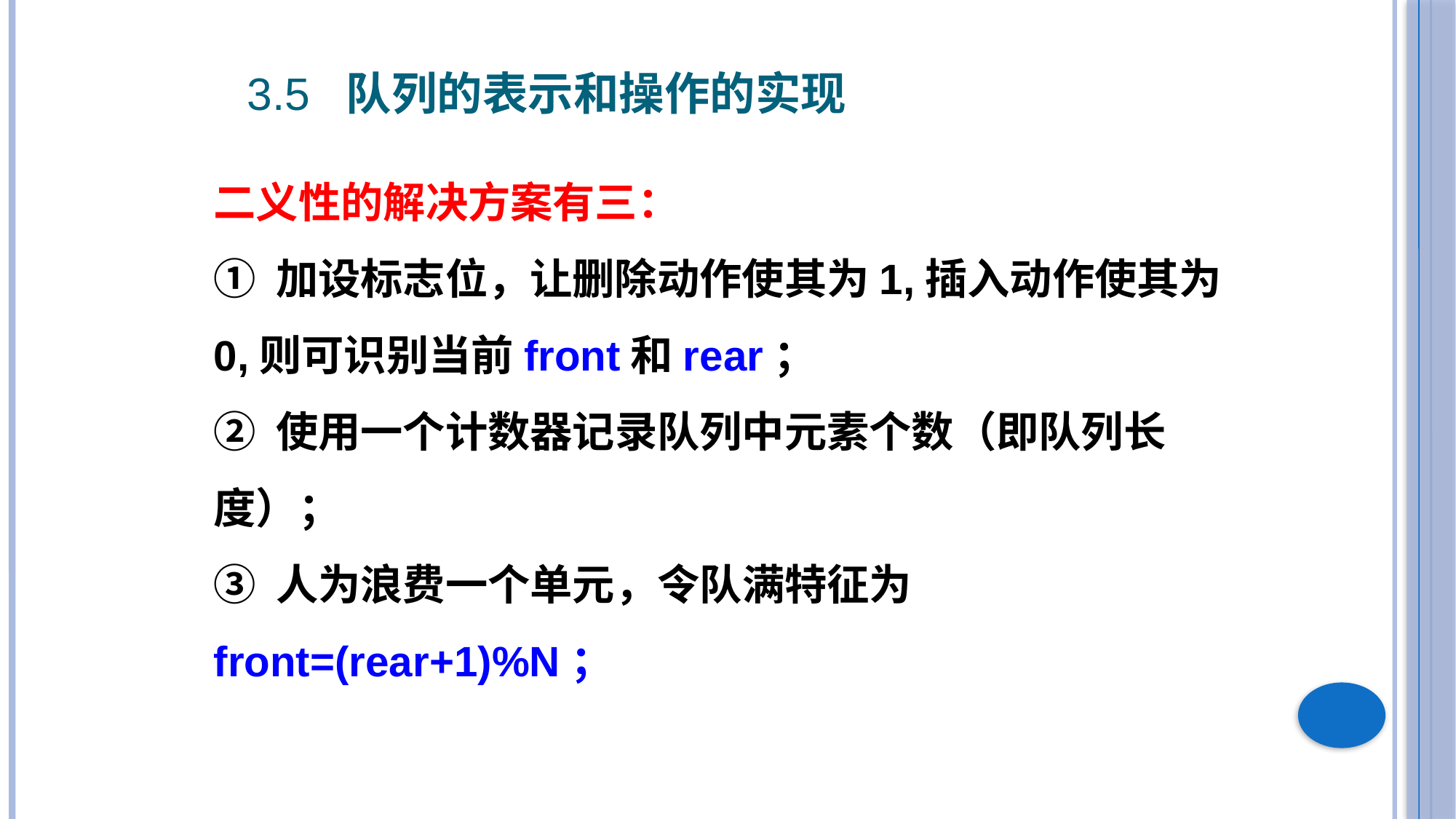

3.5  队列的表示和操作的实现
二义性的解决方案有三：
① 加设标志位，让删除动作使其为1,插入动作使其为0,则可识别当前front和rear；
② 使用一个计数器记录队列中元素个数（即队列长度）；
③ 人为浪费一个单元，令队满特征为front=(rear+1)%N；